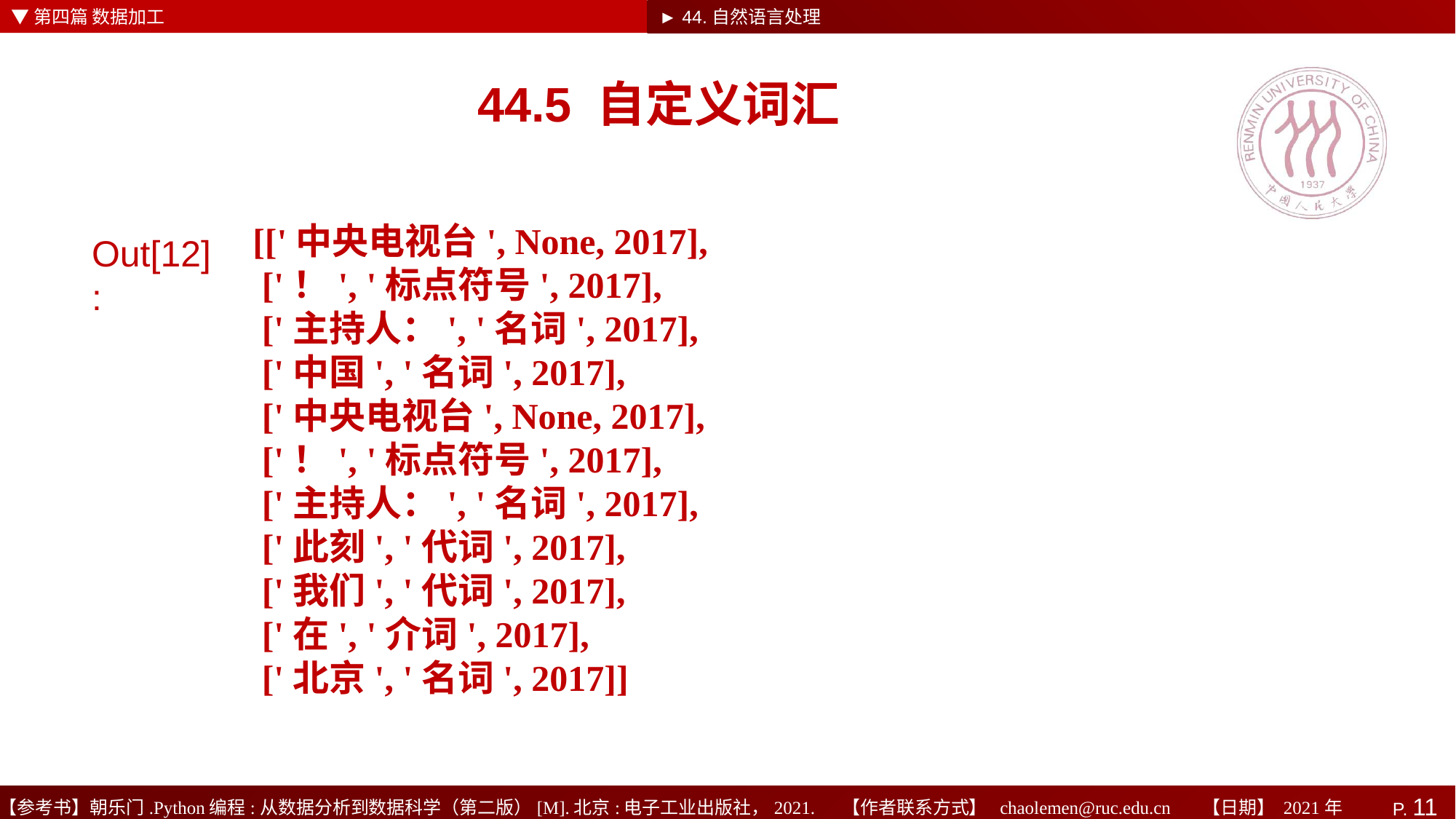

▼第四篇 数据加工
► 44.自然语言处理
# 44.5 自定义词汇
[['中央电视台', None, 2017],
 ['！', '标点符号', 2017],
 ['主持人：', '名词', 2017],
 ['中国', '名词', 2017],
 ['中央电视台', None, 2017],
 ['！', '标点符号', 2017],
 ['主持人：', '名词', 2017],
 ['此刻', '代词', 2017],
 ['我们', '代词', 2017],
 ['在', '介词', 2017],
 ['北京', '名词', 2017]]
Out[12]: